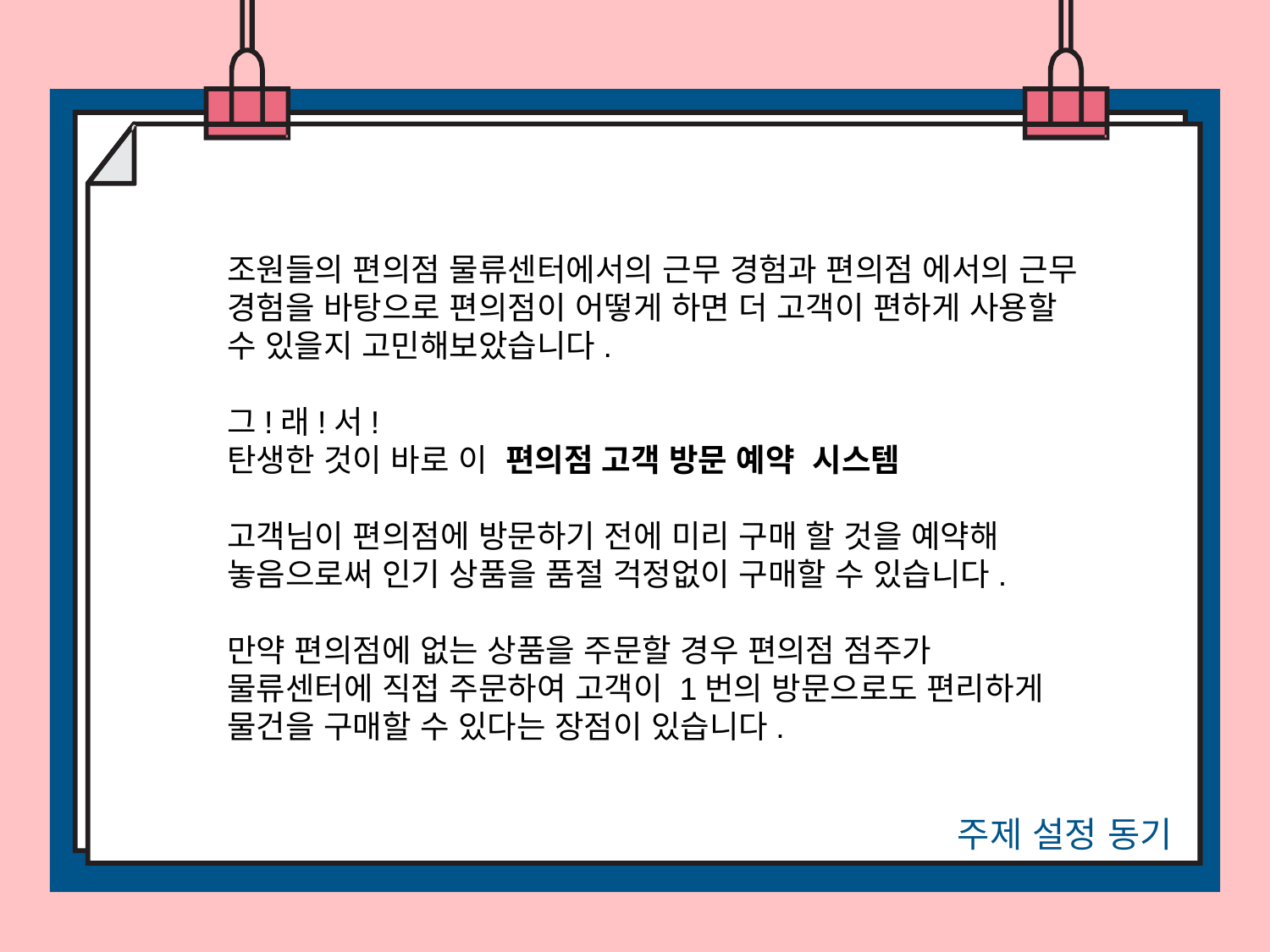

조원들의 편의점 물류센터에서의 근무 경험과 편의점 에서의 근무 경험을 바탕으로 편의점이 어떻게 하면 더 고객이 편하게 사용할 수 있을지 고민해보았습니다.

그!래!서!
탄생한 것이 바로 이  편의점 고객 방문 예약  시스템

고객님이 편의점에 방문하기 전에 미리 구매 할 것을 예약해 놓음으로써 인기 상품을 품절 걱정없이 구매할 수 있습니다.

만약 편의점에 없는 상품을 주문할 경우 편의점 점주가 물류센터에 직접 주문하여 고객이 1번의 방문으로도 편리하게 물건을 구매할 수 있다는 장점이 있습니다.
주제 설정 동기